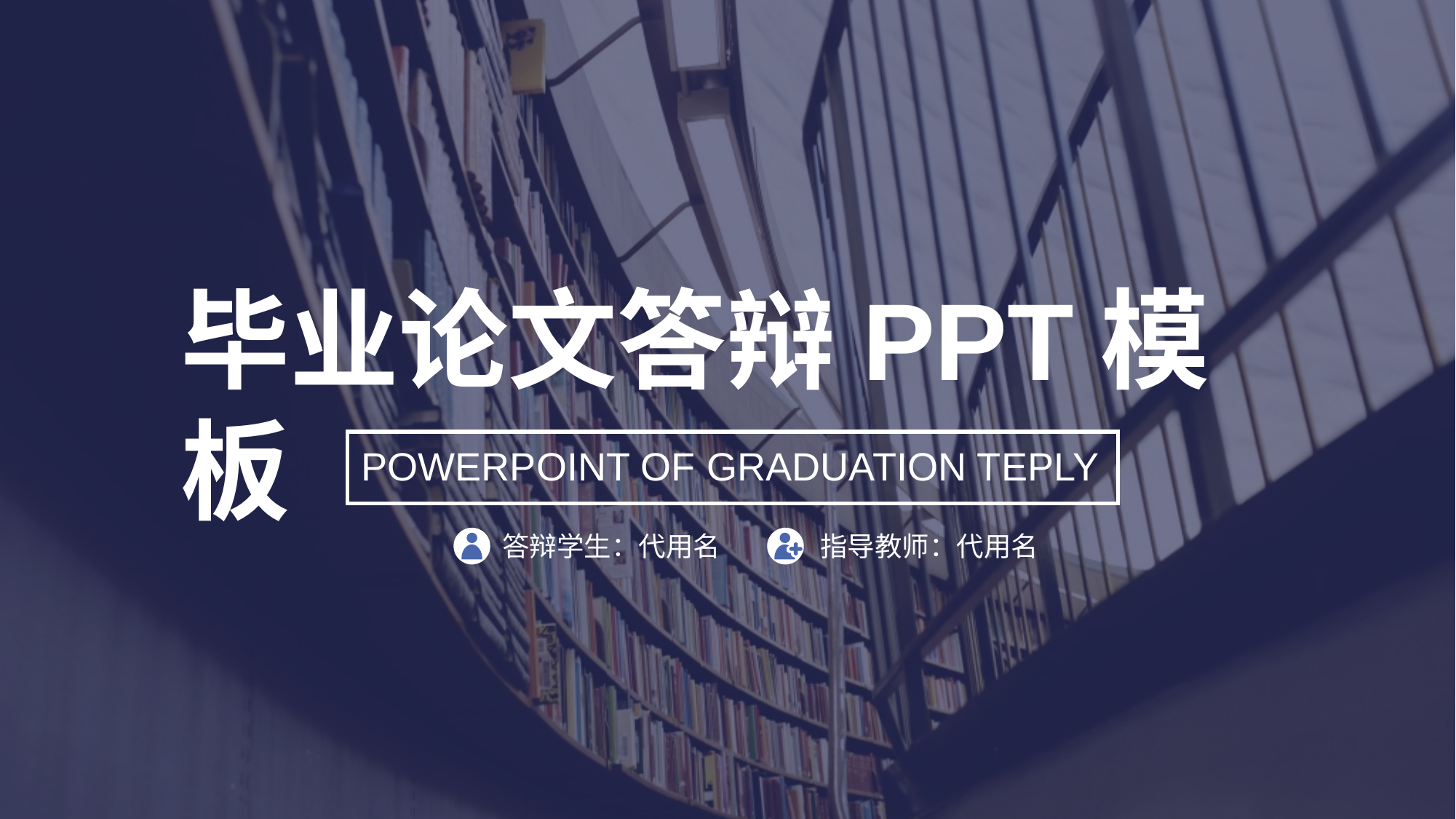

毕业论文答辩PPT模板

POWERPOINT OF GRADUATION TEPLY
答辩学生：代用名
指导教师：代用名